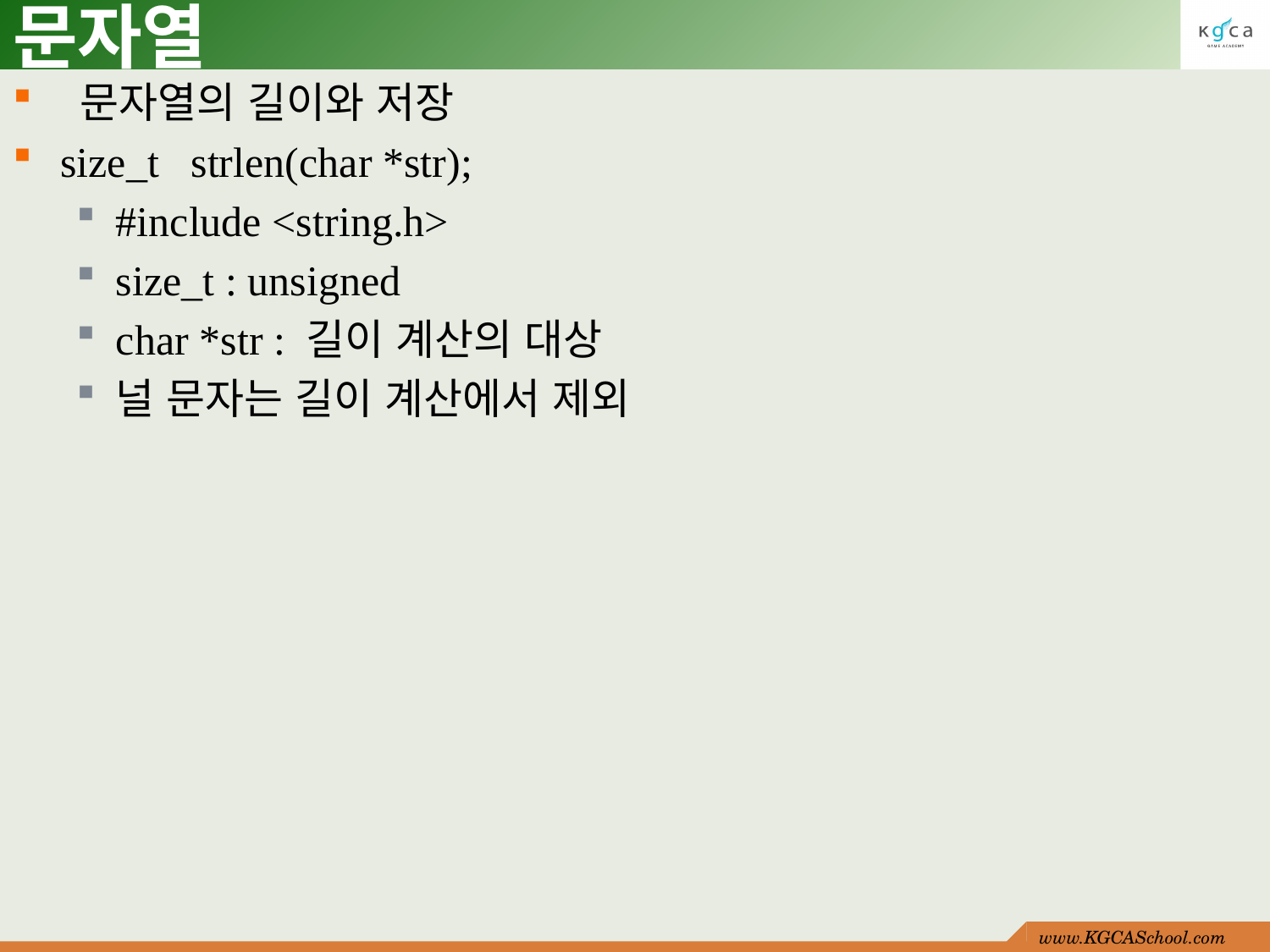

# 문자열
 문자열의 길이와 저장
size_t   strlen(char *str);
#include <string.h>
size_t : unsigned
char *str : 길이 계산의 대상
널 문자는 길이 계산에서 제외